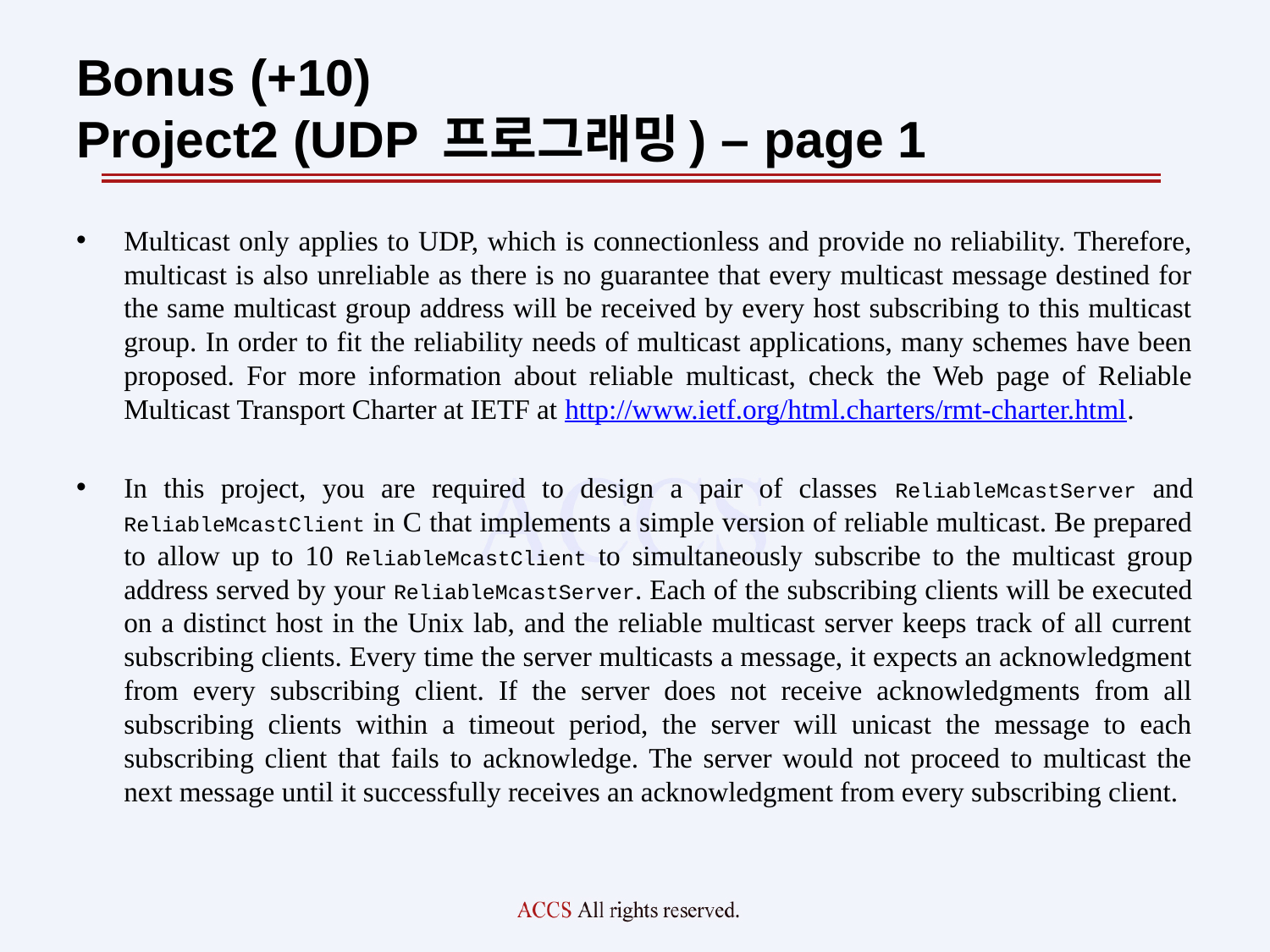

# Bonus (+10) Project2 (UDP 프로그래밍) – page 1
Multicast only applies to UDP, which is connectionless and provide no reliability. Therefore, multicast is also unreliable as there is no guarantee that every multicast message destined for the same multicast group address will be received by every host subscribing to this multicast group. In order to fit the reliability needs of multicast applications, many schemes have been proposed. For more information about reliable multicast, check the Web page of Reliable Multicast Transport Charter at IETF at http://www.ietf.org/html.charters/rmt-charter.html.

In this project, you are required to design a pair of classes ReliableMcastServer and ReliableMcastClient in C that implements a simple version of reliable multicast. Be prepared to allow up to 10 ReliableMcastClient to simultaneously subscribe to the multicast group address served by your ReliableMcastServer. Each of the subscribing clients will be executed on a distinct host in the Unix lab, and the reliable multicast server keeps track of all current subscribing clients. Every time the server multicasts a message, it expects an acknowledgment from every subscribing client. If the server does not receive acknowledgments from all subscribing clients within a timeout period, the server will unicast the message to each subscribing client that fails to acknowledge. The server would not proceed to multicast the next message until it successfully receives an acknowledgment from every subscribing client.